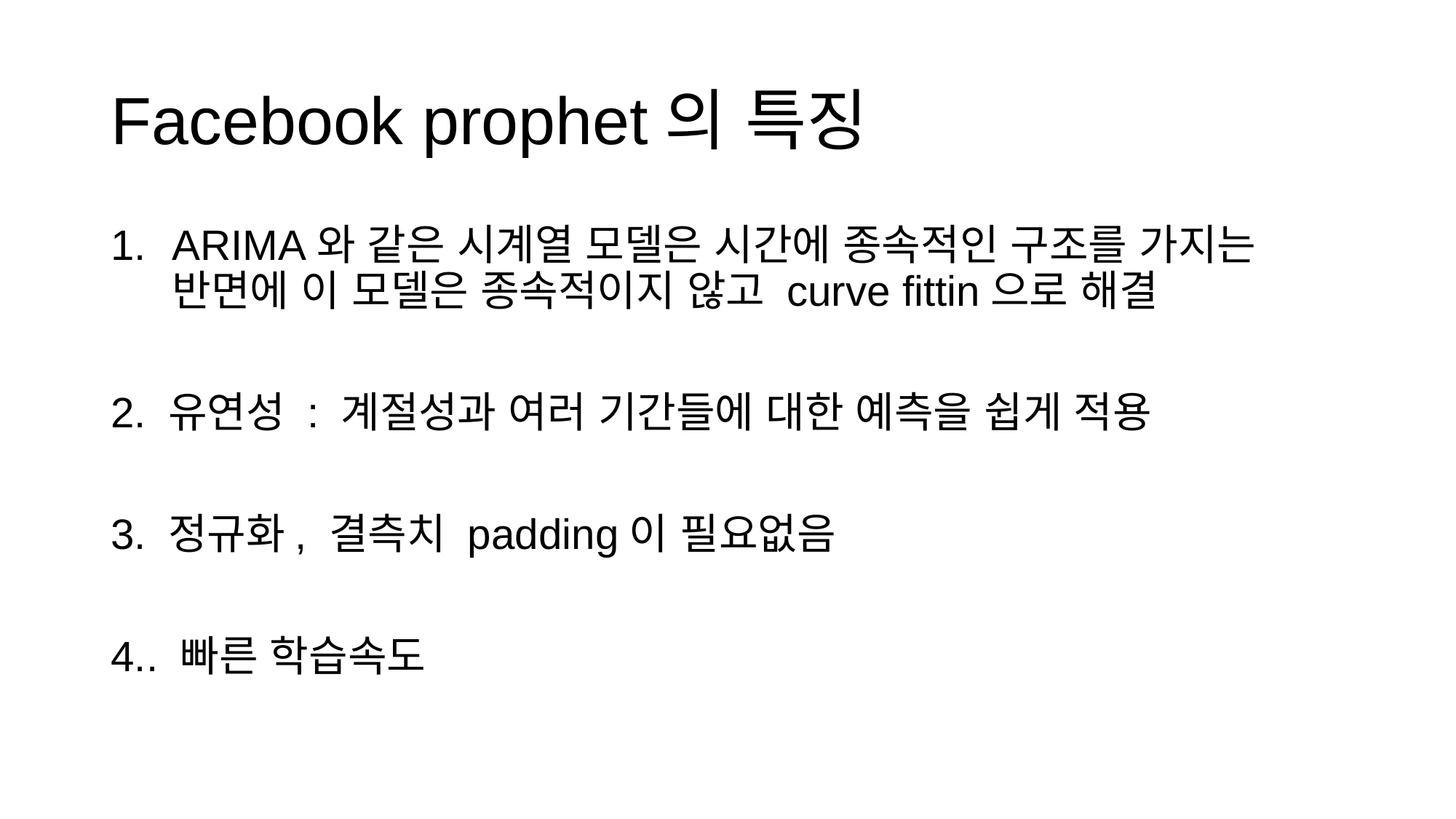

# Facebook prophet의 특징
ARIMA와 같은 시계열 모델은 시간에 종속적인 구조를 가지는 반면에 이 모델은 종속적이지 않고 curve fittin으로 해결

2. 유연성 : 계절성과 여러 기간들에 대한 예측을 쉽게 적용

3. 정규화, 결측치 padding이 필요없음

4.. 빠른 학습속도